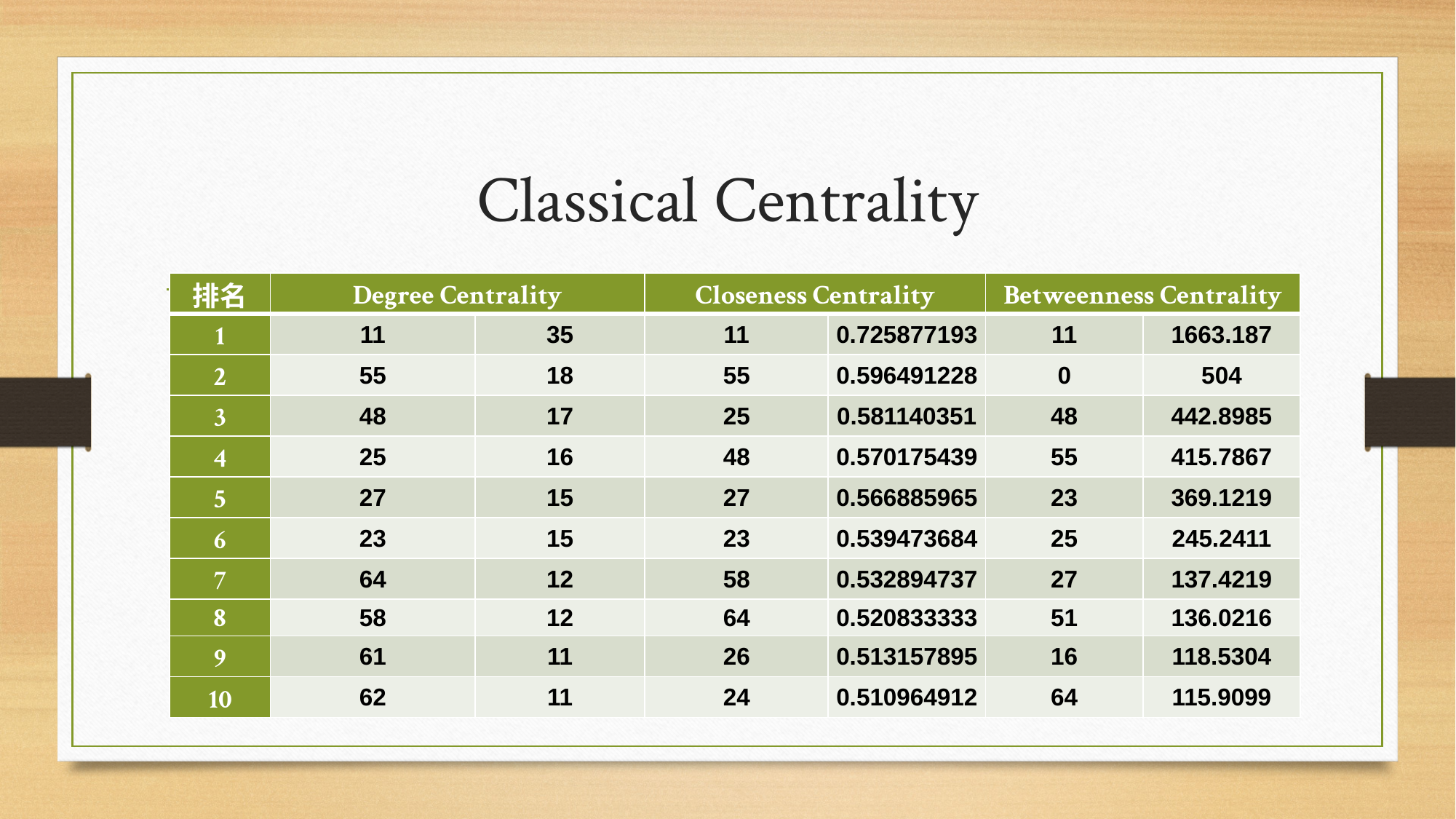

# Classical Centrality
| 排名 | Degree Centrality |  | Closeness Centrality |  | Betweenness Centrality |  |
| --- | --- | --- | --- | --- | --- | --- |
| 1 | 11 | 35 | 11 | 0.725877193 | 11 | 1663.187 |
| 2 | 55 | 18 | 55 | 0.596491228 | 0 | 504 |
| 3 | 48 | 17 | 25 | 0.581140351 | 48 | 442.8985 |
| 4 | 25 | 16 | 48 | 0.570175439 | 55 | 415.7867 |
| 5 | 27 | 15 | 27 | 0.566885965 | 23 | 369.1219 |
| 6 | 23 | 15 | 23 | 0.539473684 | 25 | 245.2411 |
| 7 | 64 | 12 | 58 | 0.532894737 | 27 | 137.4219 |
| 8 | 58 | 12 | 64 | 0.520833333 | 51 | 136.0216 |
| 9 | 61 | 11 | 26 | 0.513157895 | 16 | 118.5304 |
| 10 | 62 | 11 | 24 | 0.510964912 | 64 | 115.9099 |